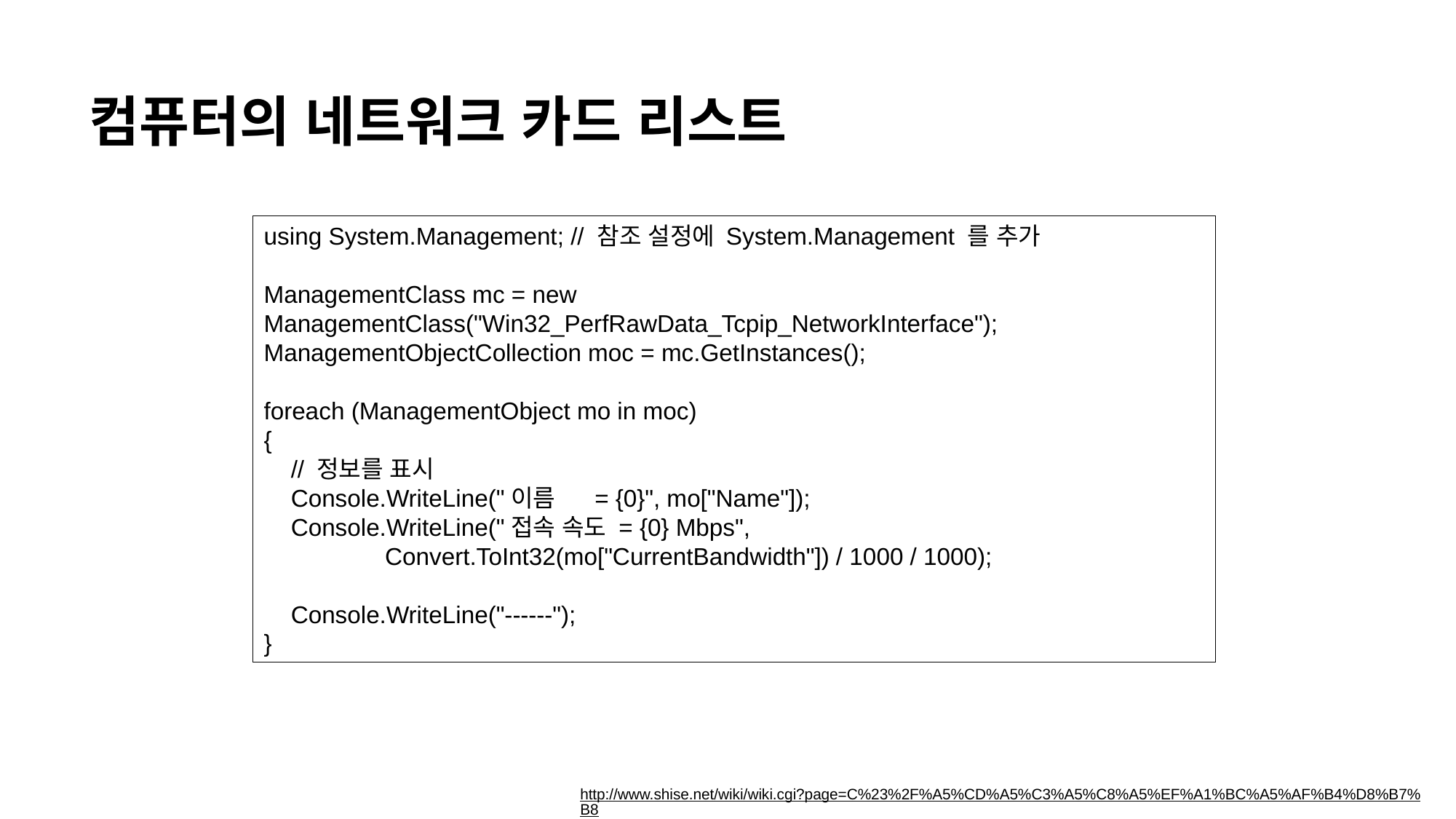

컴퓨터의 네트워크 카드 리스트
using System.Management; // 참조 설정에 System.Management 를 추가

ManagementClass mc = new ManagementClass("Win32_PerfRawData_Tcpip_NetworkInterface");
ManagementObjectCollection moc = mc.GetInstances();

foreach (ManagementObject mo in moc)
{
    // 정보를 표시
    Console.WriteLine("이름     = {0}", mo["Name"]);
    Console.WriteLine("접속 속도 = {0} Mbps",
                  Convert.ToInt32(mo["CurrentBandwidth"]) / 1000 / 1000);

    Console.WriteLine("------");
}
http://www.shise.net/wiki/wiki.cgi?page=C%23%2F%A5%CD%A5%C3%A5%C8%A5%EF%A1%BC%A5%AF%B4%D8%B7%B8